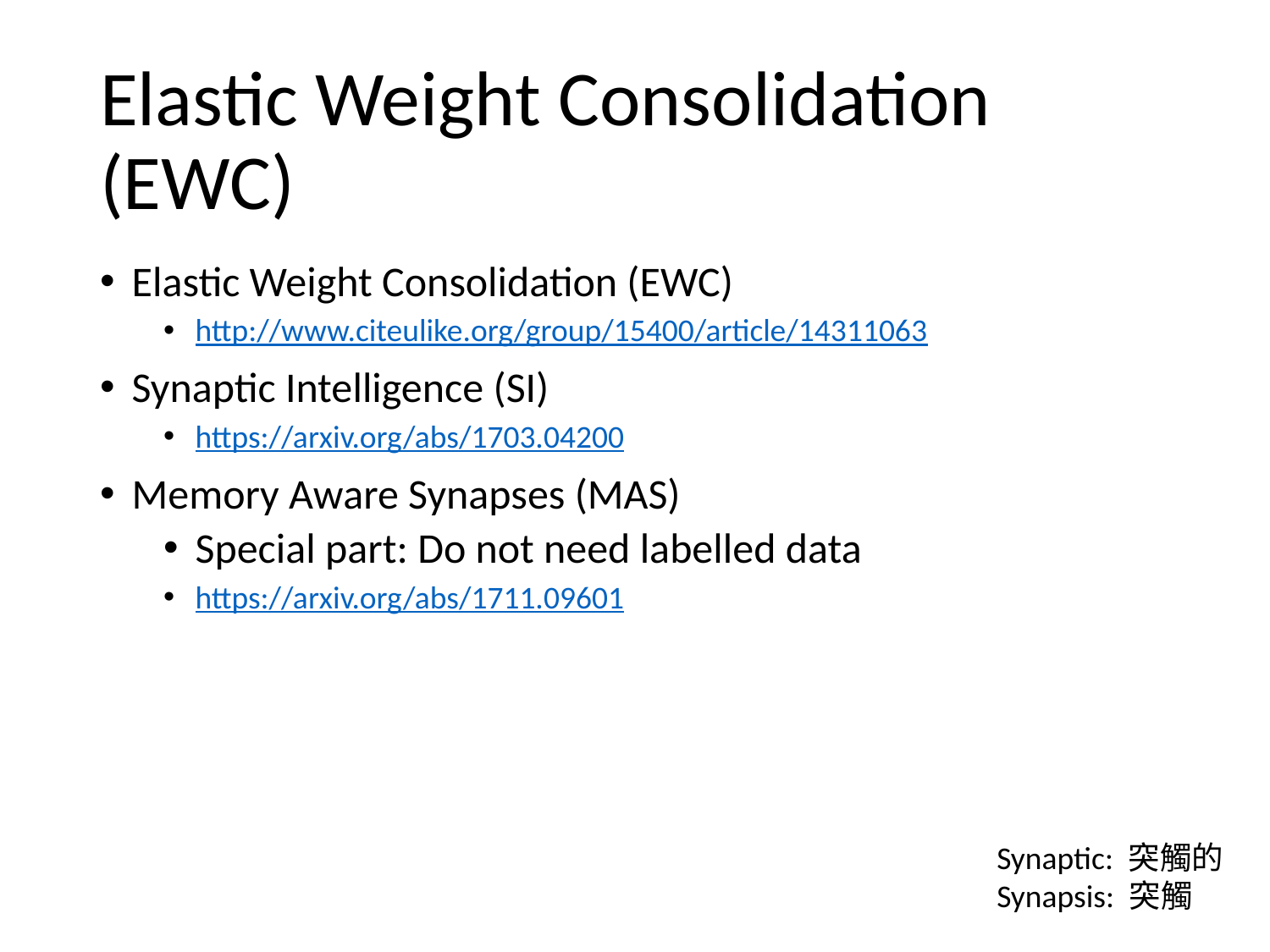

# Elastic Weight Consolidation (EWC)
Elastic Weight Consolidation (EWC)
http://www.citeulike.org/group/15400/article/14311063
Synaptic Intelligence (SI)
https://arxiv.org/abs/1703.04200
Memory Aware Synapses (MAS)
Special part: Do not need labelled data
https://arxiv.org/abs/1711.09601

Synaptic: 突觸的
Synapsis: 突觸